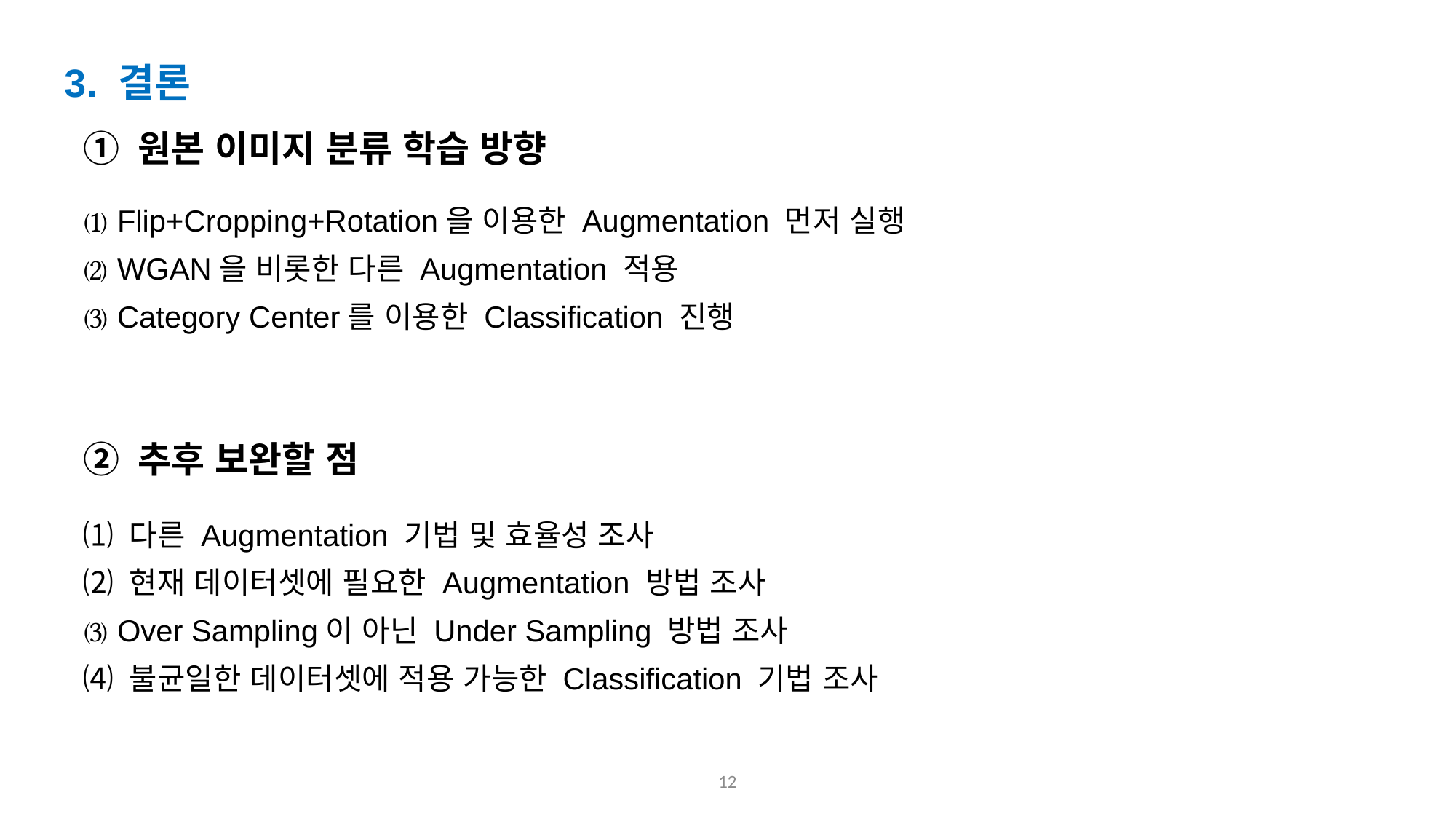

# 3. 결론
① 원본 이미지 분류 학습 방향
⑴ Flip+Cropping+Rotation을 이용한 Augmentation 먼저 실행
⑵ WGAN을 비롯한 다른 Augmentation 적용
⑶ Category Center를 이용한 Classification 진행

② 추후 보완할 점
⑴ 다른 Augmentation 기법 및 효율성 조사
⑵ 현재 데이터셋에 필요한 Augmentation 방법 조사
⑶ Over Sampling이 아닌 Under Sampling 방법 조사
⑷ 불균일한 데이터셋에 적용 가능한 Classification 기법 조사
12